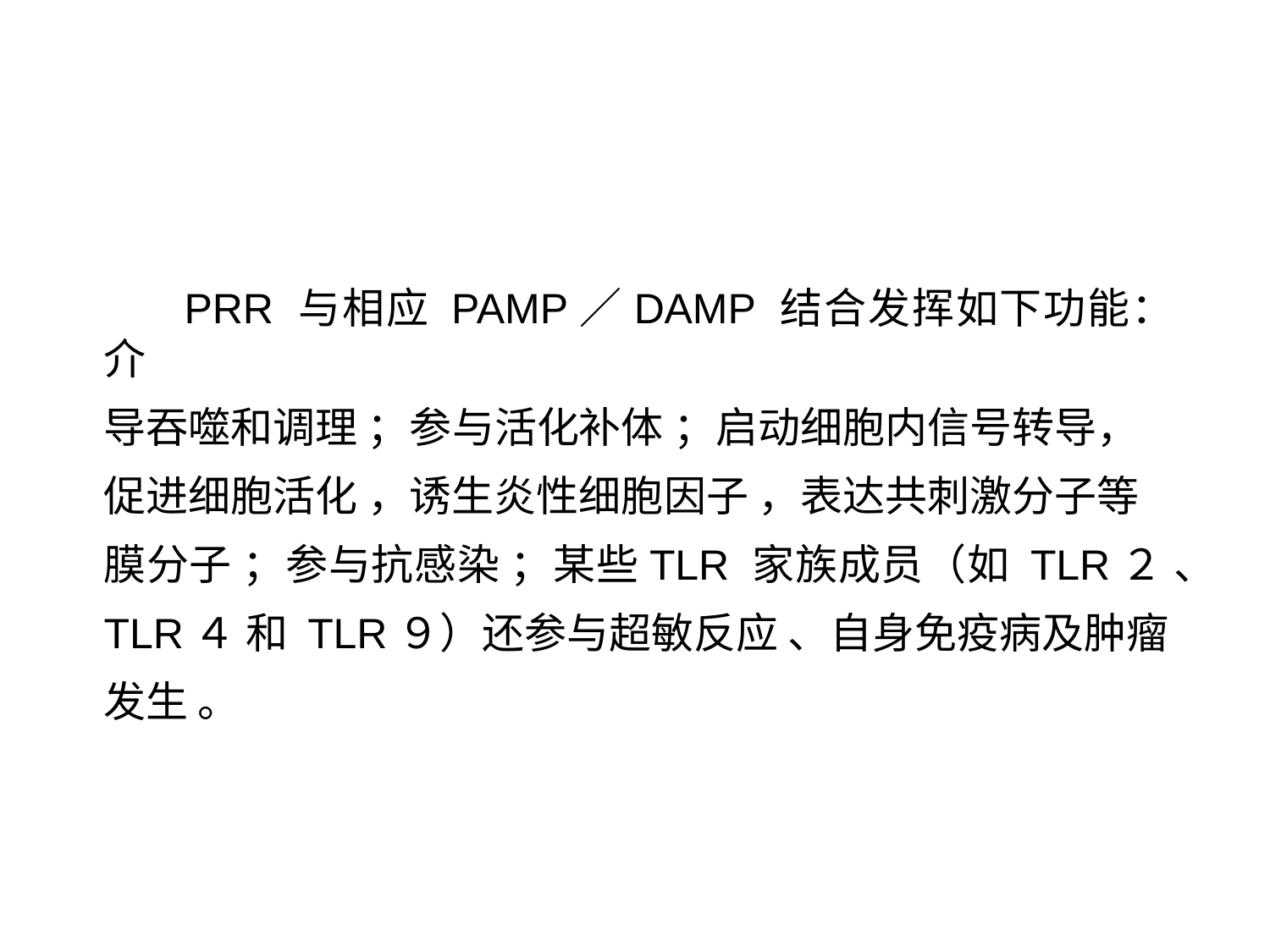

PRR 与相应 PAMP／DAMP 结合发挥如下功能：介
导吞噬和调理 ；参与活化补体 ；启动细胞内信号转导，
促进细胞活化 ，诱生炎性细胞因子 ，表达共刺激分子等
膜分子 ；参与抗感染 ；某些TLR 家族成员（如 TLR２ 、
TLR４ 和 TLR９）还参与超敏反应 、自身免疫病及肿瘤
发生 。